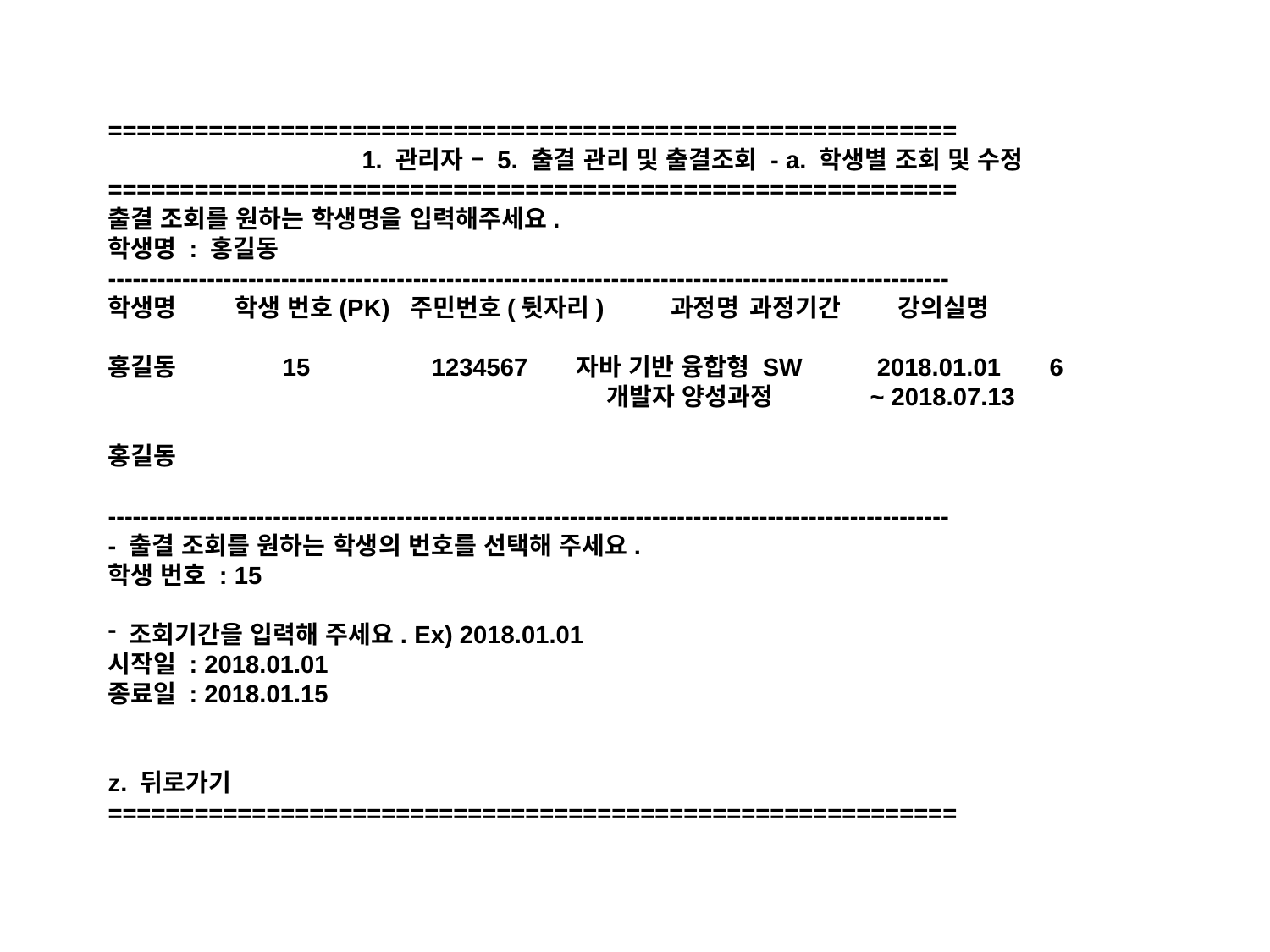

===========================================================
		1. 관리자 – 5. 출결 관리 및 출결조회 - a. 학생별 조회 및 수정
===========================================================
출결 조회를 원하는 학생명을 입력해주세요.
학생명 : 홍길동
------------------------------------------------------------------------------------------------------
학생명	학생 번호(PK)  주민번호(뒷자리)	       과정명	 과정기간	    강의실명
홍길동	      15	          1234567      자바 기반 융합형 SW	 2018.01.01       6
		          	                개발자 양성과정 	~ 2018.07.13
홍길동
------------------------------------------------------------------------------------------------------
- 출결 조회를 원하는 학생의 번호를 선택해 주세요.
학생 번호 : 15

 조회기간을 입력해 주세요. Ex) 2018.01.01
시작일 : 2018.01.01
종료일 : 2018.01.15

z. 뒤로가기
===========================================================